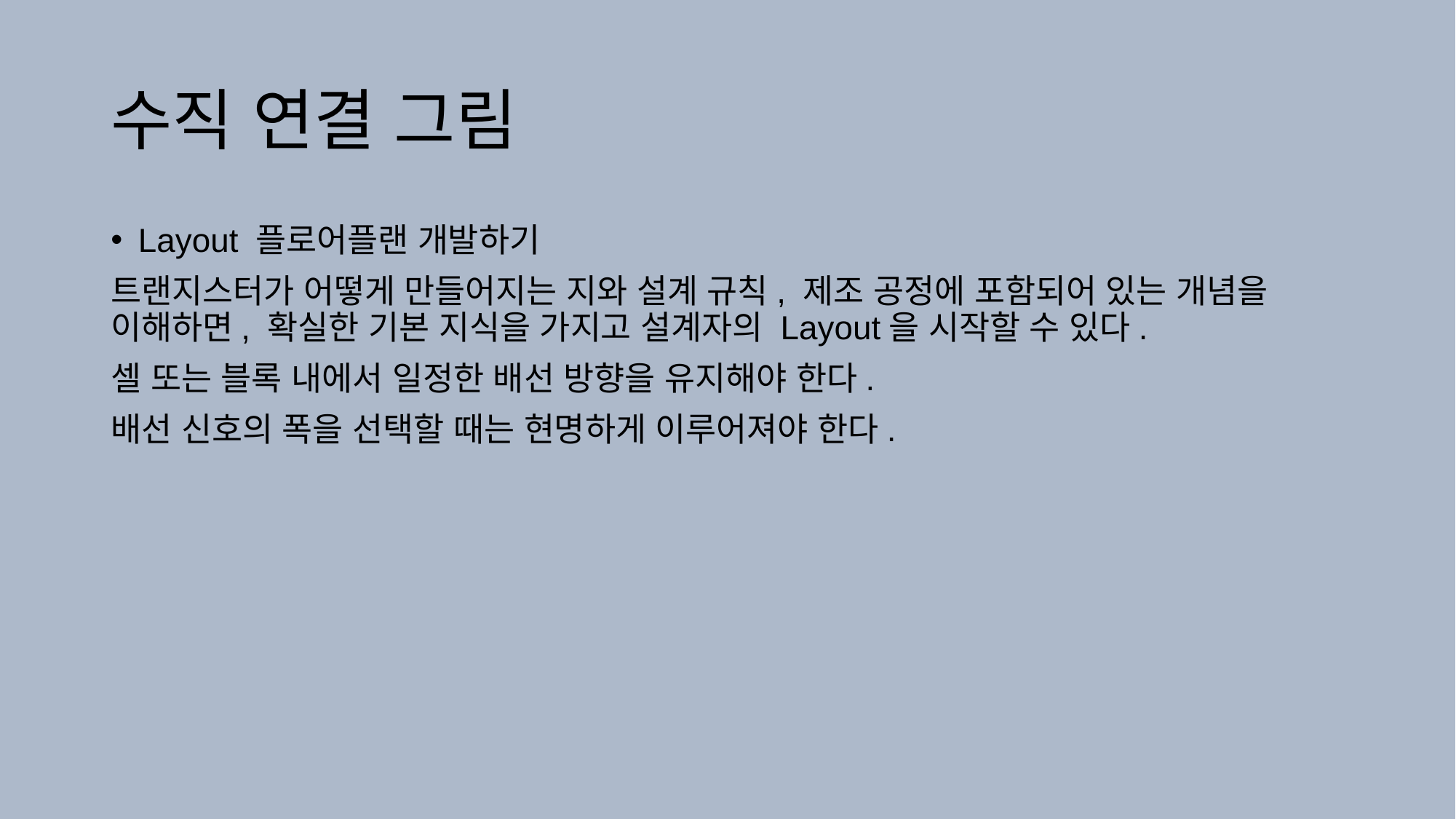

# 수직 연결 그림
Layout 플로어플랜 개발하기
트랜지스터가 어떻게 만들어지는 지와 설계 규칙, 제조 공정에 포함되어 있는 개념을 이해하면, 확실한 기본 지식을 가지고 설계자의 Layout을 시작할 수 있다.
셀 또는 블록 내에서 일정한 배선 방향을 유지해야 한다.
배선 신호의 폭을 선택할 때는 현명하게 이루어져야 한다.